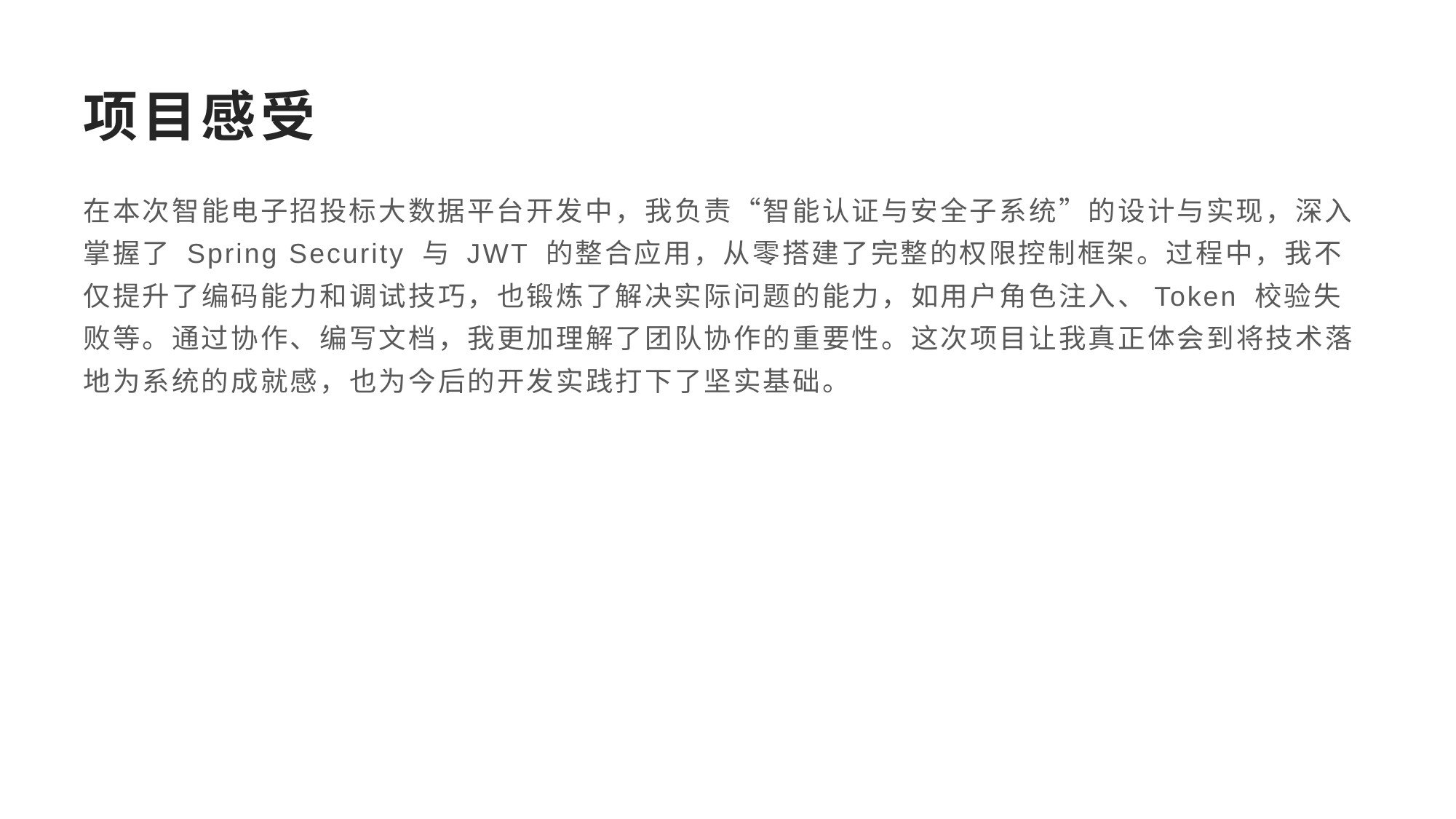

# 项目感受
在本次智能电子招投标大数据平台开发中，我负责“智能认证与安全子系统”的设计与实现，深入掌握了 Spring Security 与 JWT 的整合应用，从零搭建了完整的权限控制框架。过程中，我不仅提升了编码能力和调试技巧，也锻炼了解决实际问题的能力，如用户角色注入、Token 校验失败等。通过协作、编写文档，我更加理解了团队协作的重要性。这次项目让我真正体会到将技术落地为系统的成就感，也为今后的开发实践打下了坚实基础。